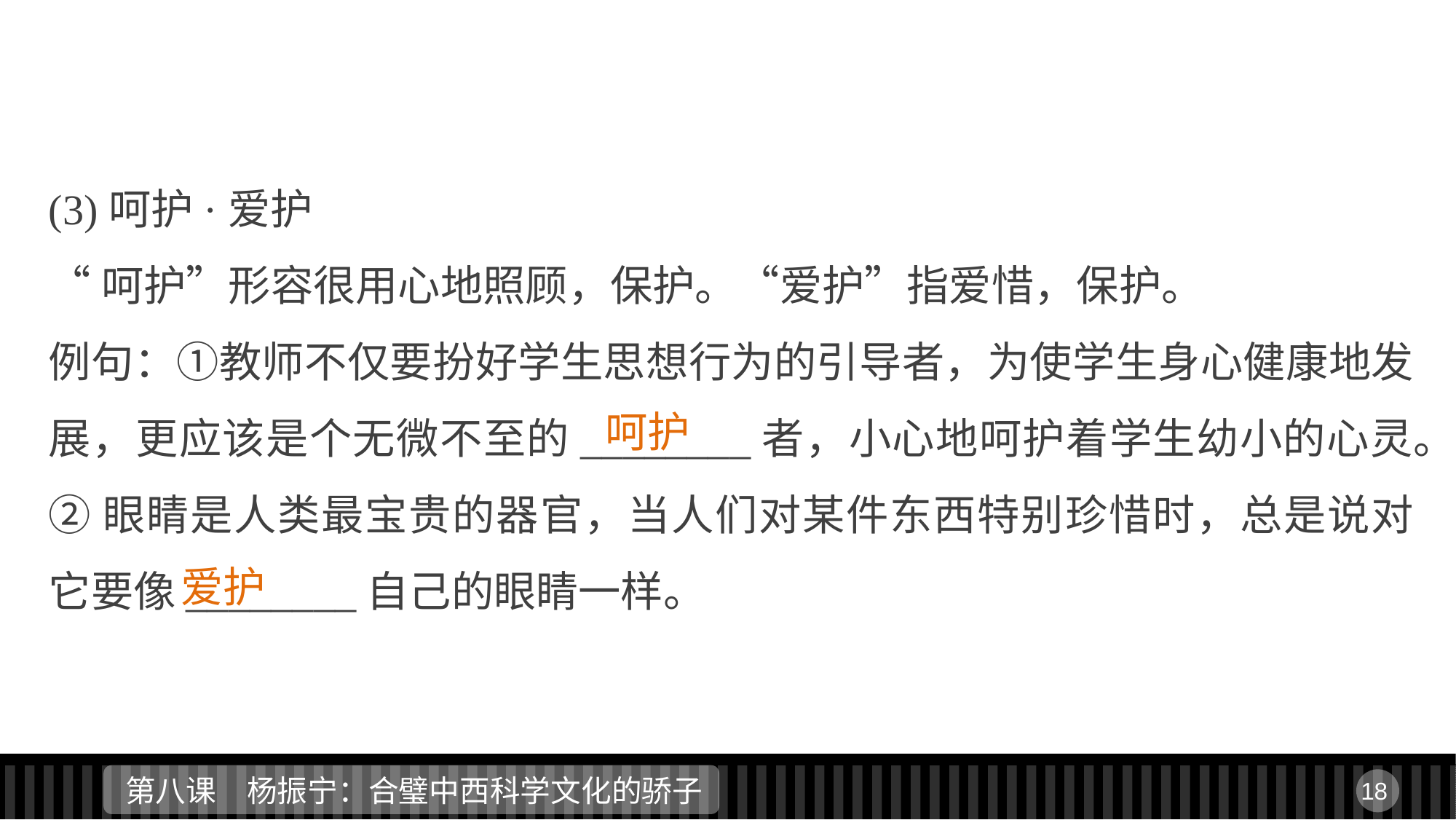

(3)呵护·爱护
“呵护”形容很用心地照顾，保护。“爱护”指爱惜，保护。
例句：①教师不仅要扮好学生思想行为的引导者，为使学生身心健康地发展，更应该是个无微不至的________者，小心地呵护着学生幼小的心灵。
②眼睛是人类最宝贵的器官，当人们对某件东西特别珍惜时，总是说对它要像________自己的眼睛一样。
呵护
爱护